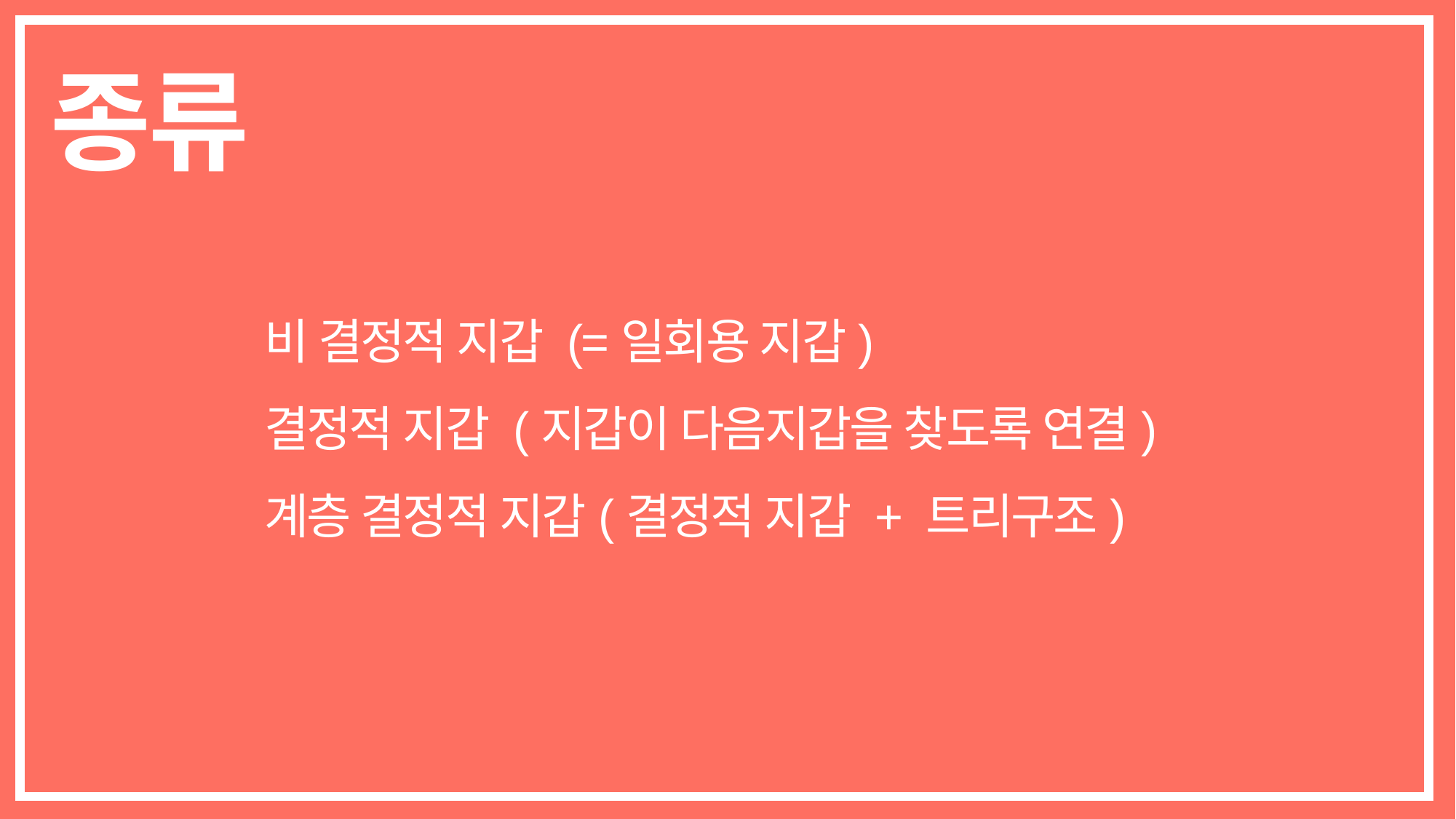

종류
비 결정적 지갑 (=일회용 지갑)
결정적 지갑 (지갑이 다음지갑을 찾도록 연결)
계층 결정적 지갑(결정적 지갑 + 트리구조)